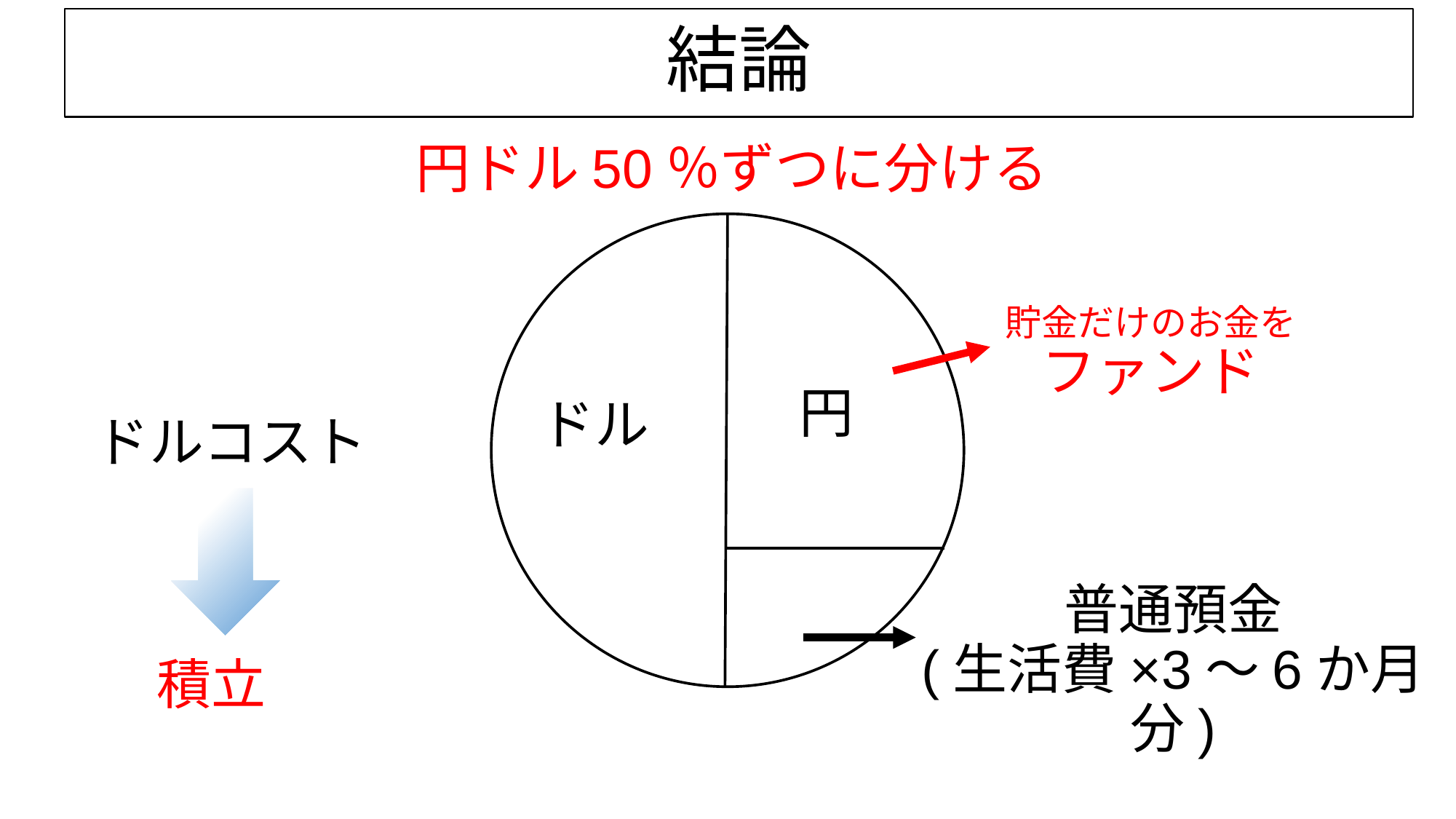

結論
円ドル50％ずつに分ける

貯金だけのお金を
ファンド
円
ドル
ドルコスト

普通預金
(生活費×3～6か月分)
積立